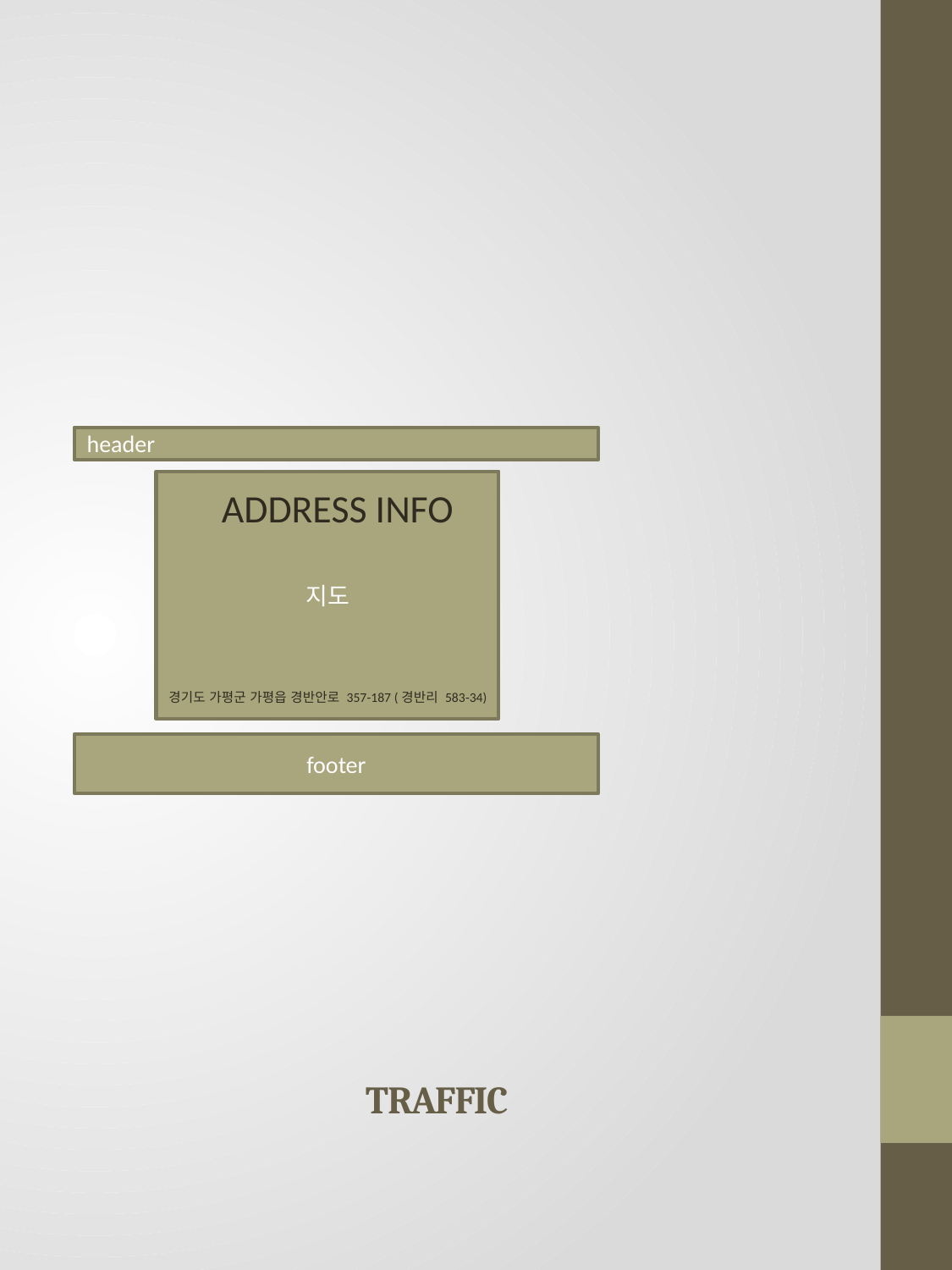

header
footer
지도
ADDRESS INFO
경기도 가평군 가평읍 경반안로 357-187 (경반리 583-34)
# TRAFFIC